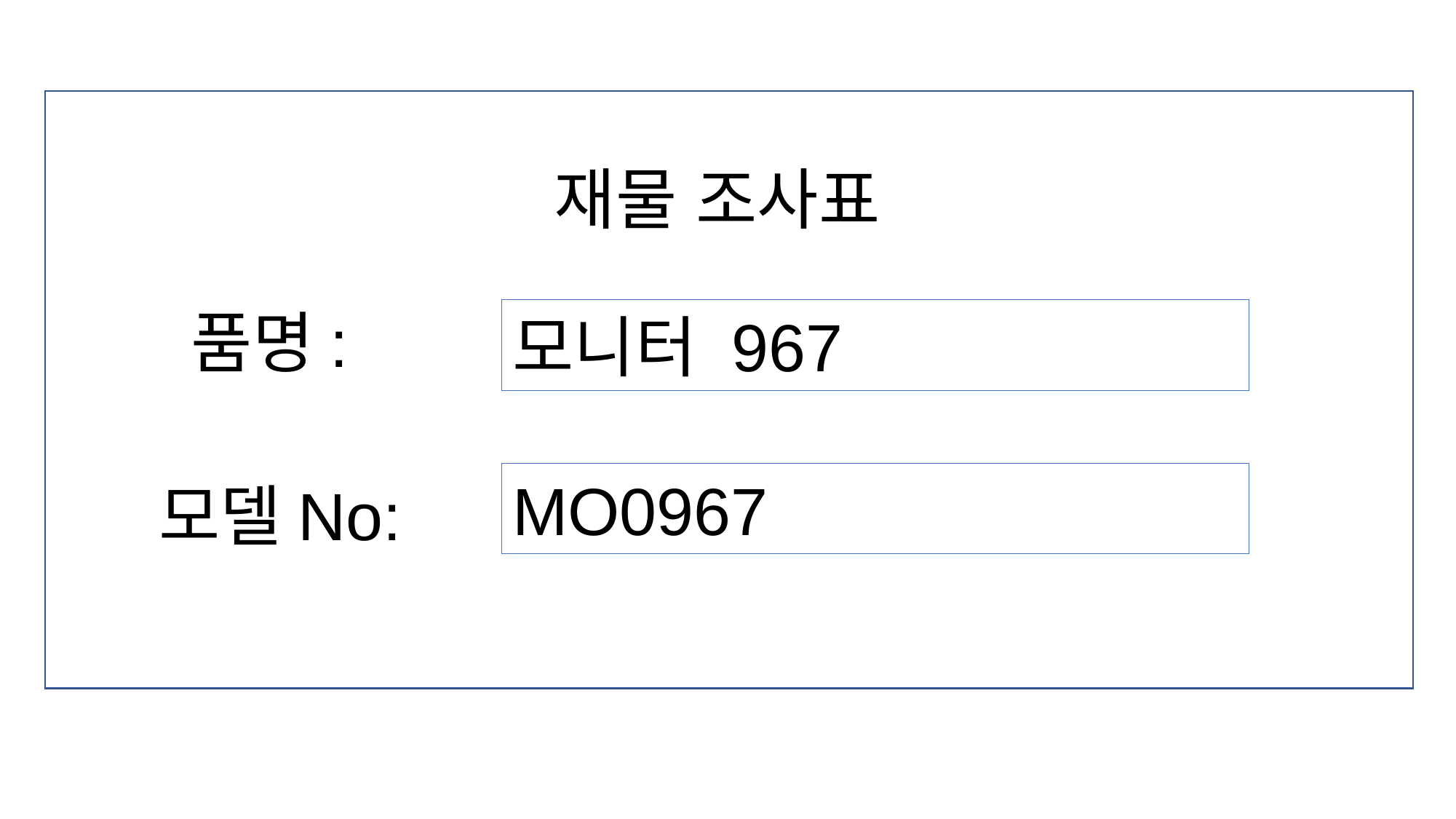

재물 조사표
품명:
모니터 967
MO0967
모델No: